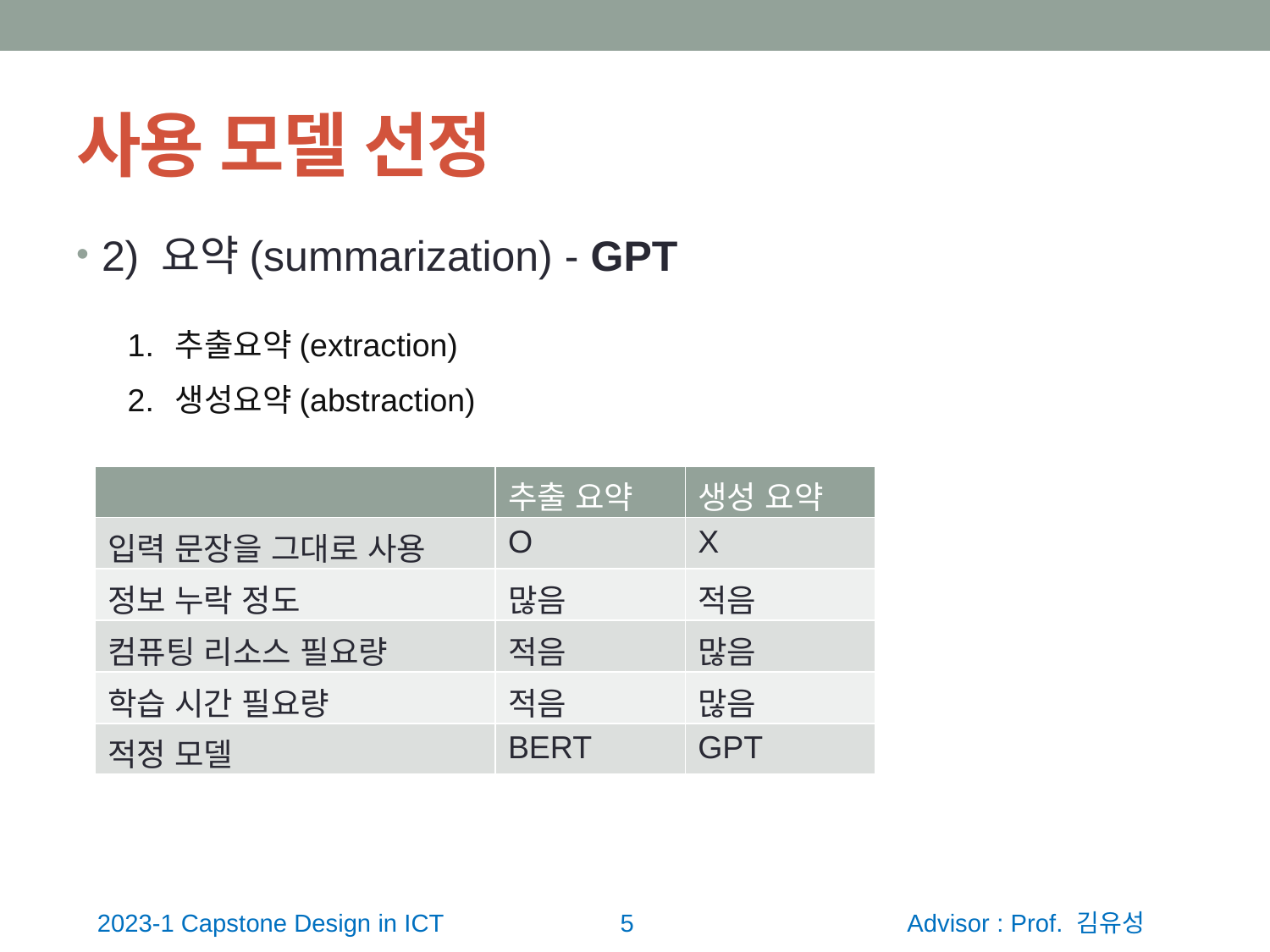

# 사용 모델 선정
2) 요약(summarization) - GPT
추출요약(extraction)
생성요약(abstraction)
|  | 추출 요약 | 생성 요약 |
| --- | --- | --- |
| 입력 문장을 그대로 사용 | O | X |
| 정보 누락 정도 | 많음 | 적음 |
| 컴퓨팅 리소스 필요량 | 적음 | 많음 |
| 학습 시간 필요량 | 적음 | 많음 |
| 적정 모델 | BERT | GPT |